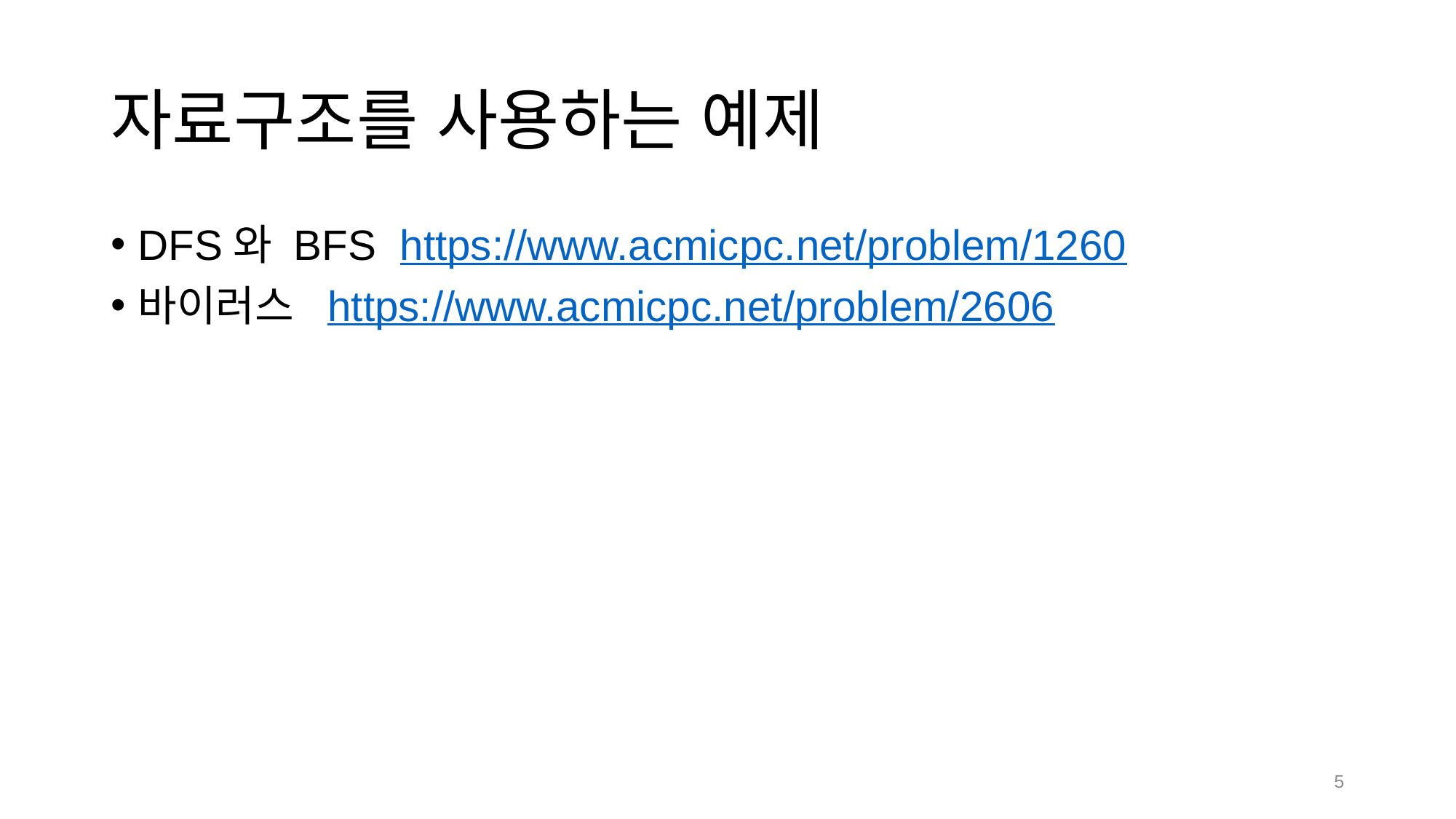

# 자료구조를 사용하는 예제
DFS와 BFS  https://www.acmicpc.net/problem/1260
바이러스  https://www.acmicpc.net/problem/2606
5